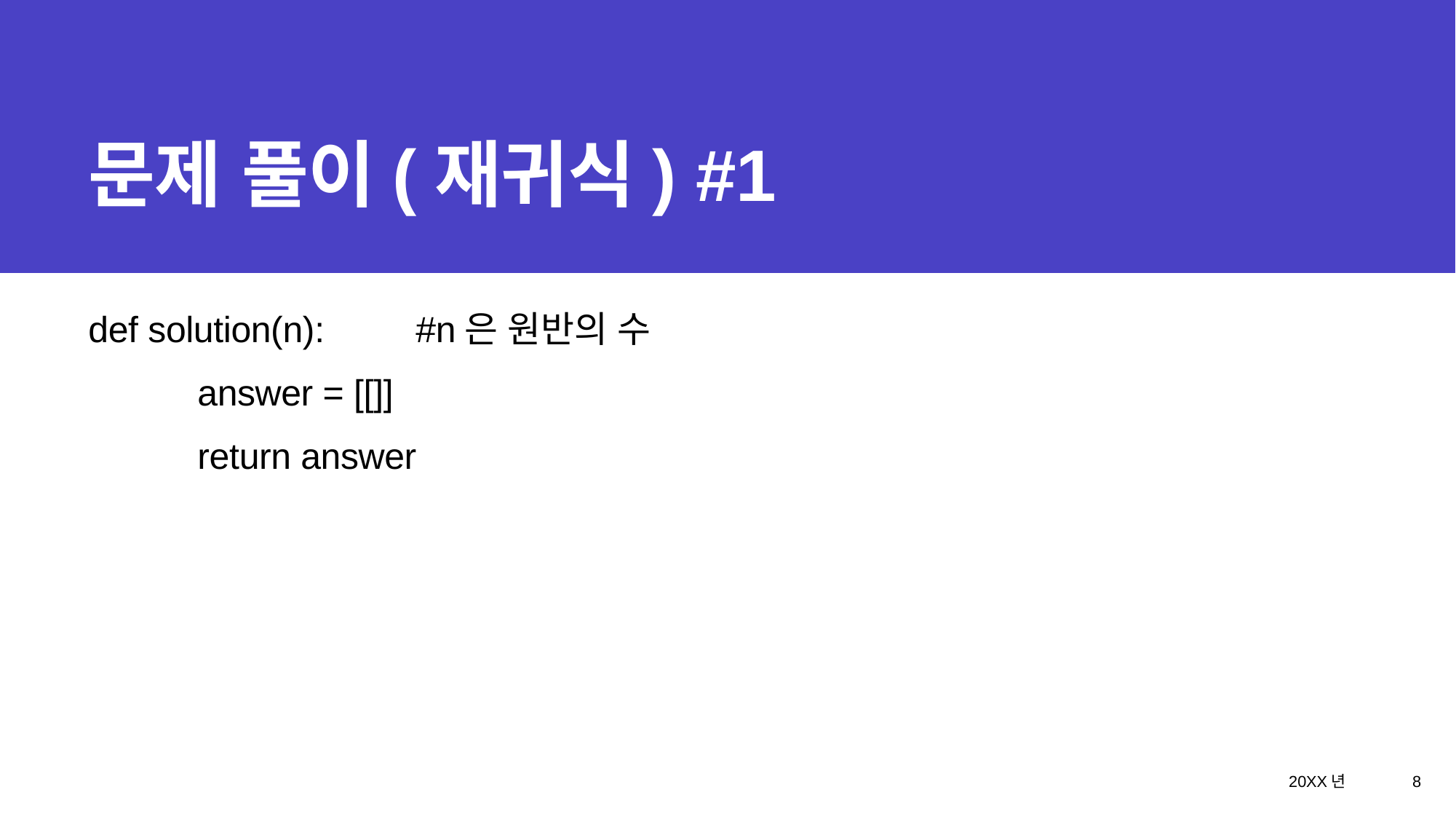

# 문제 풀이(재귀식) #1
def solution(n):	#n은 원반의 수
	answer = [[]]
	return answer

20XX년
프레젠테이션 제목
8